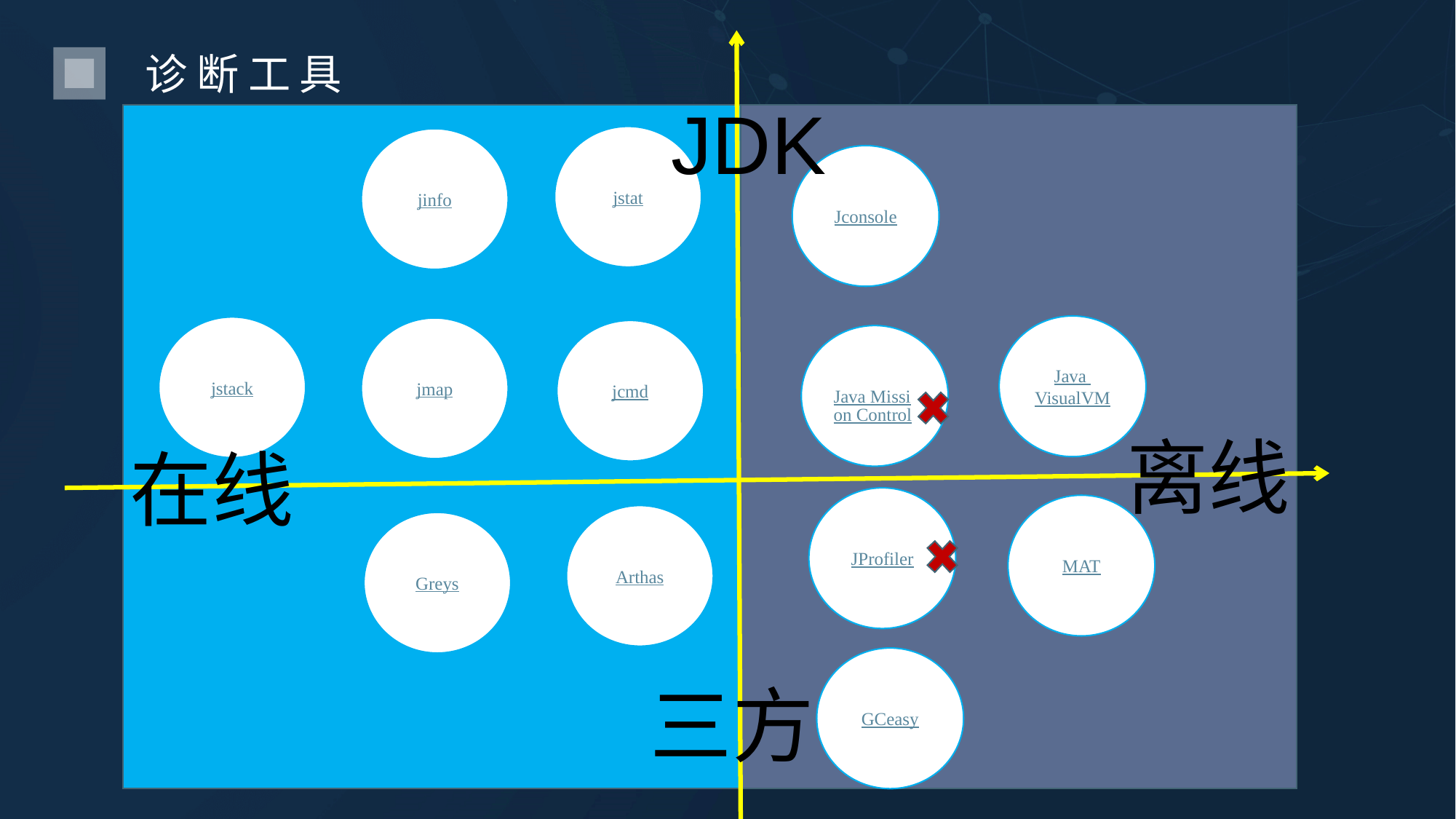

诊断工具

JDK

jstat
jinfo
Jconsole
Java VisualVM
jstack
jmap
jcmd
Java Mission Control

离线
在线
JProfiler
MAT
Arthas
Greys

GCeasy
三方